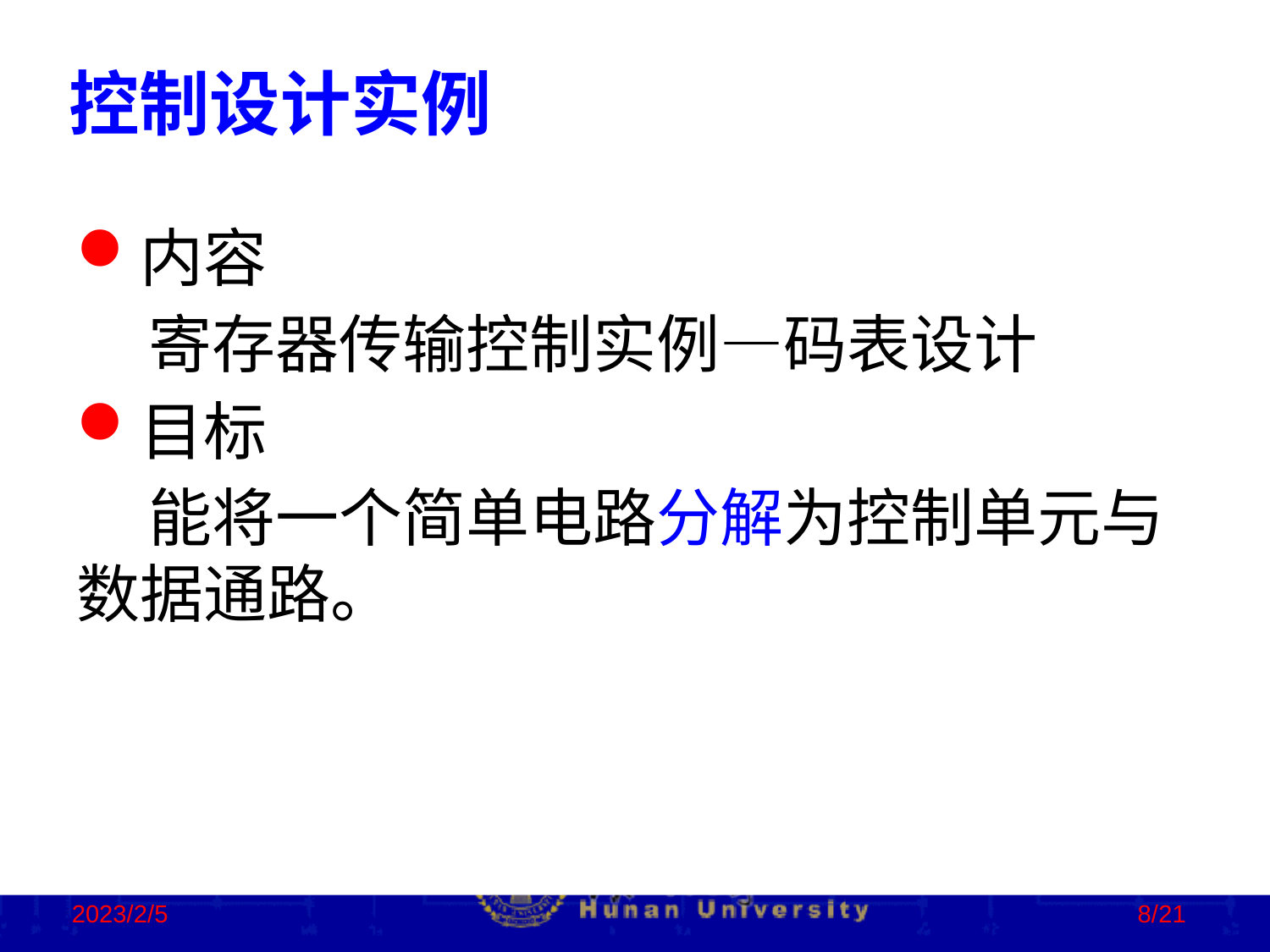

控制设计实例
内容
    寄存器传输控制实例—码表设计
目标
    能将一个简单电路分解为控制单元与数据通路。
2023/2/5
8/21